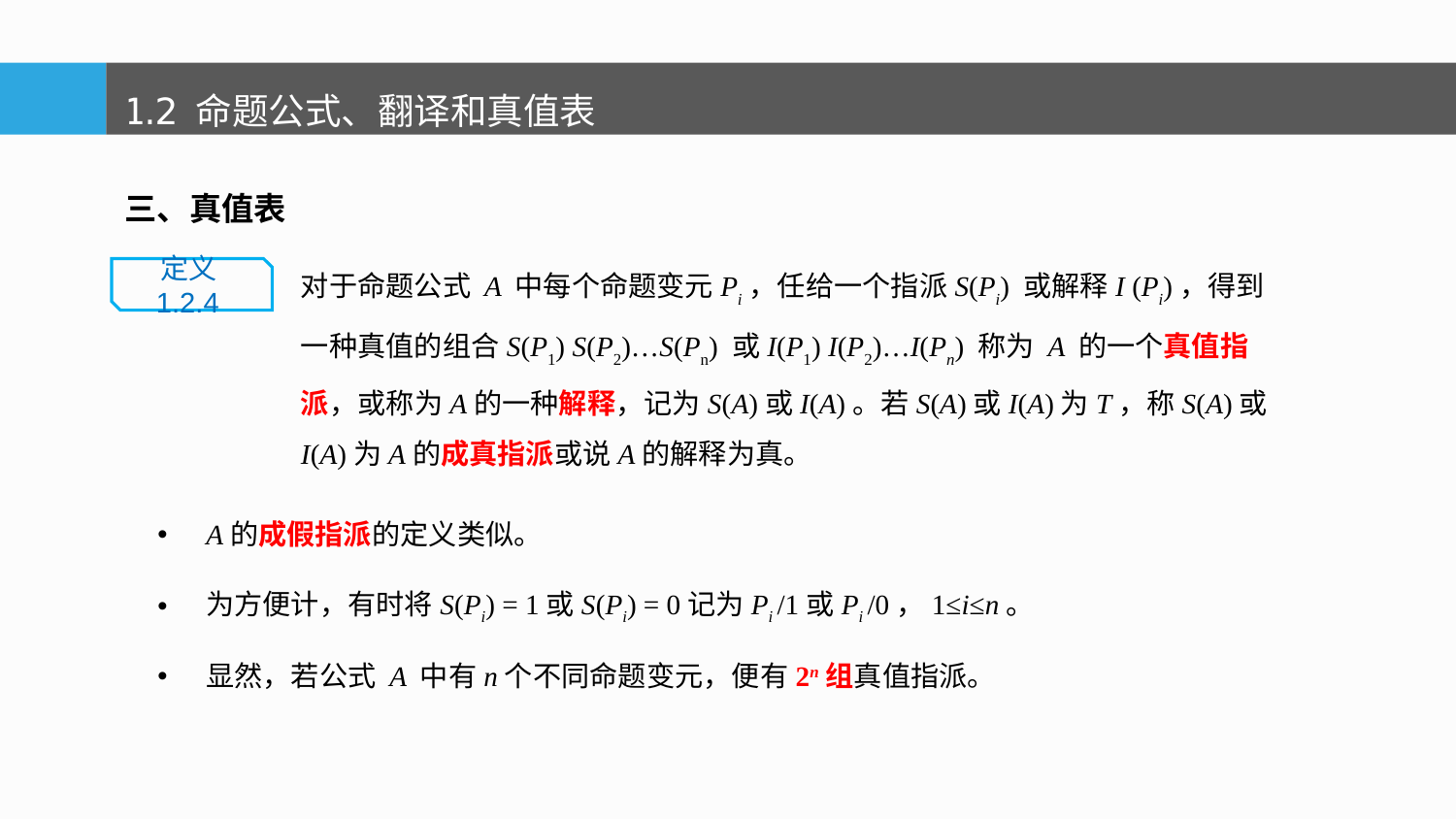

1.2 命题公式、翻译和真值表

三、真值表
对于命题公式 A 中每个命题变元Pi，任给一个指派S(Pi) 或解释I (Pi)，得到一种真值的组合S(P1) S(P2)…S(Pn) 或I(P1) I(P2)…I(Pn) 称为 A 的一个真值指派，或称为A的一种解释，记为S(A)或I(A)。若S(A)或I(A)为T，称S(A)或I(A)为A的成真指派或说A的解释为真。
定义1.2.4
A的成假指派的定义类似。
为方便计，有时将S(Pi) = 1或S(Pi) = 0记为Pi /1或Pi /0，1≤i≤n。
显然，若公式 A 中有n个不同命题变元，便有2n组真值指派。